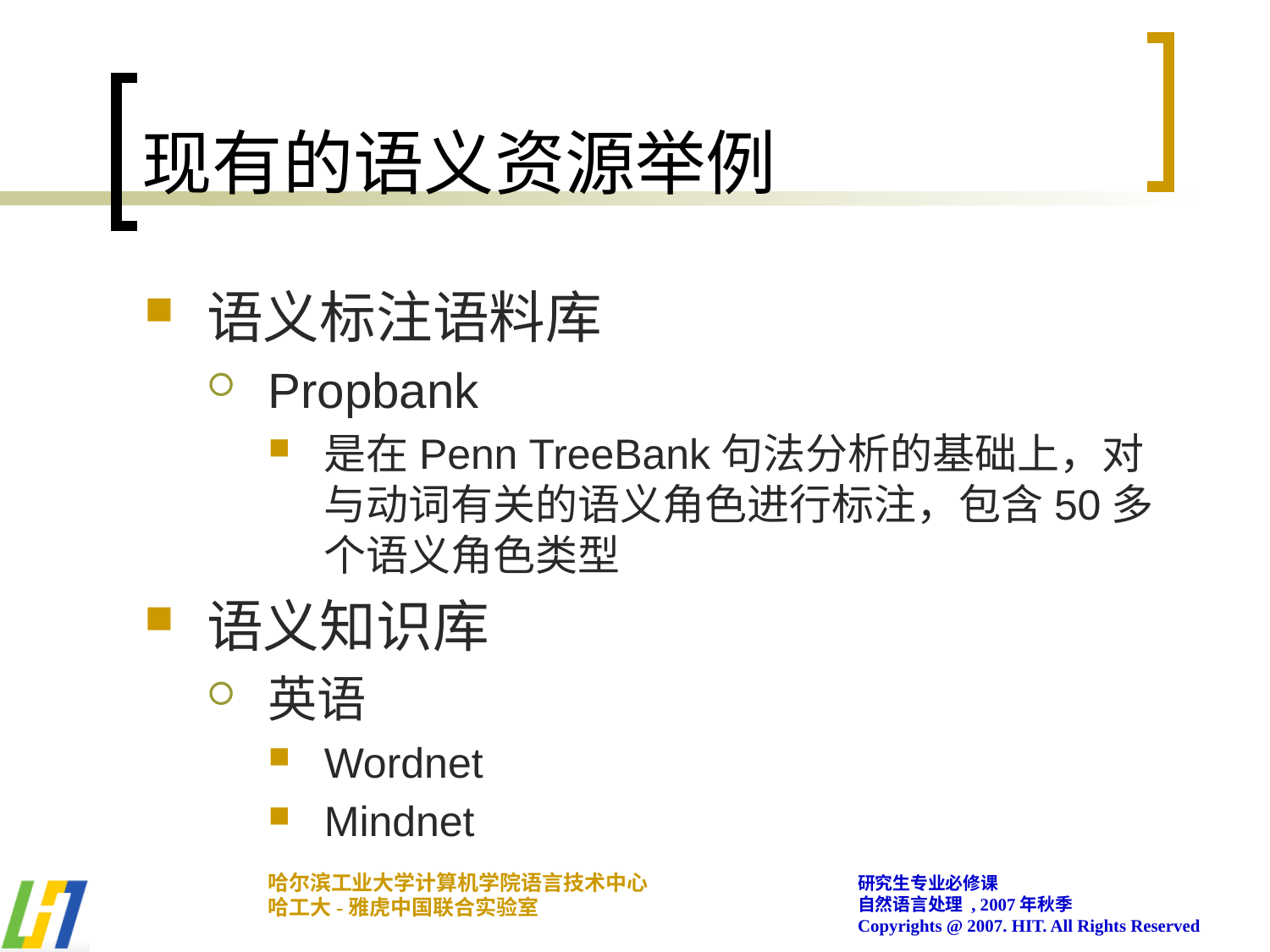

# 现有的语义资源举例
语义标注语料库
Propbank
是在Penn TreeBank句法分析的基础上，对与动词有关的语义角色进行标注，包含50多个语义角色类型
语义知识库
英语
Wordnet
Mindnet

哈尔滨工业大学计算机学院语言技术中心
哈工大-雅虎中国联合实验室
研究生专业必修课
自然语言处理 , 2007年秋季
Copyrights @ 2007. HIT. All Rights Reserved